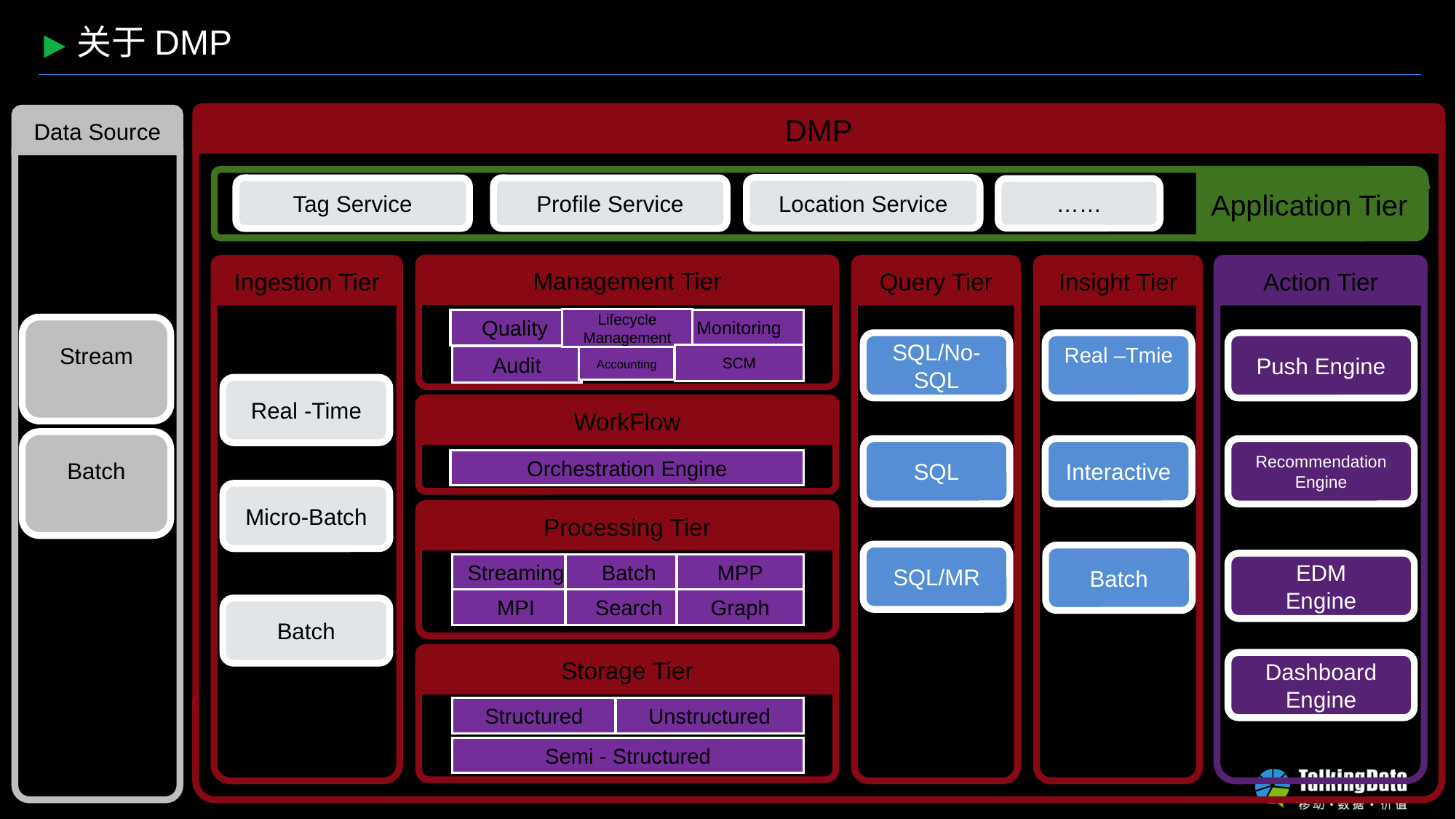

关于DMP

DMP
Data Source

Location Service
Tag Service
Profile Service
……
Application Tier
Management Tier
Query Tier
Action Tier
Ingestion Tier
Insight Tier

Lifecycle Management
Quality
Monitoring
Stream

SQL/No-SQL
Push Engine
Real –Tmie

SCM
Audit
Accounting
Real -Time
WorkFlow

Batch

SQL
Recommendation
Engine
Interactive
Orchestration Engine
Micro-Batch
Processing Tier

SQL/MR
Batch
EDM
Engine
Streaming
Batch
MPP
MPI
Search
Graph
Batch
Storage Tier
Dashboard
Engine

Structured
Unstructured
Semi - Structured